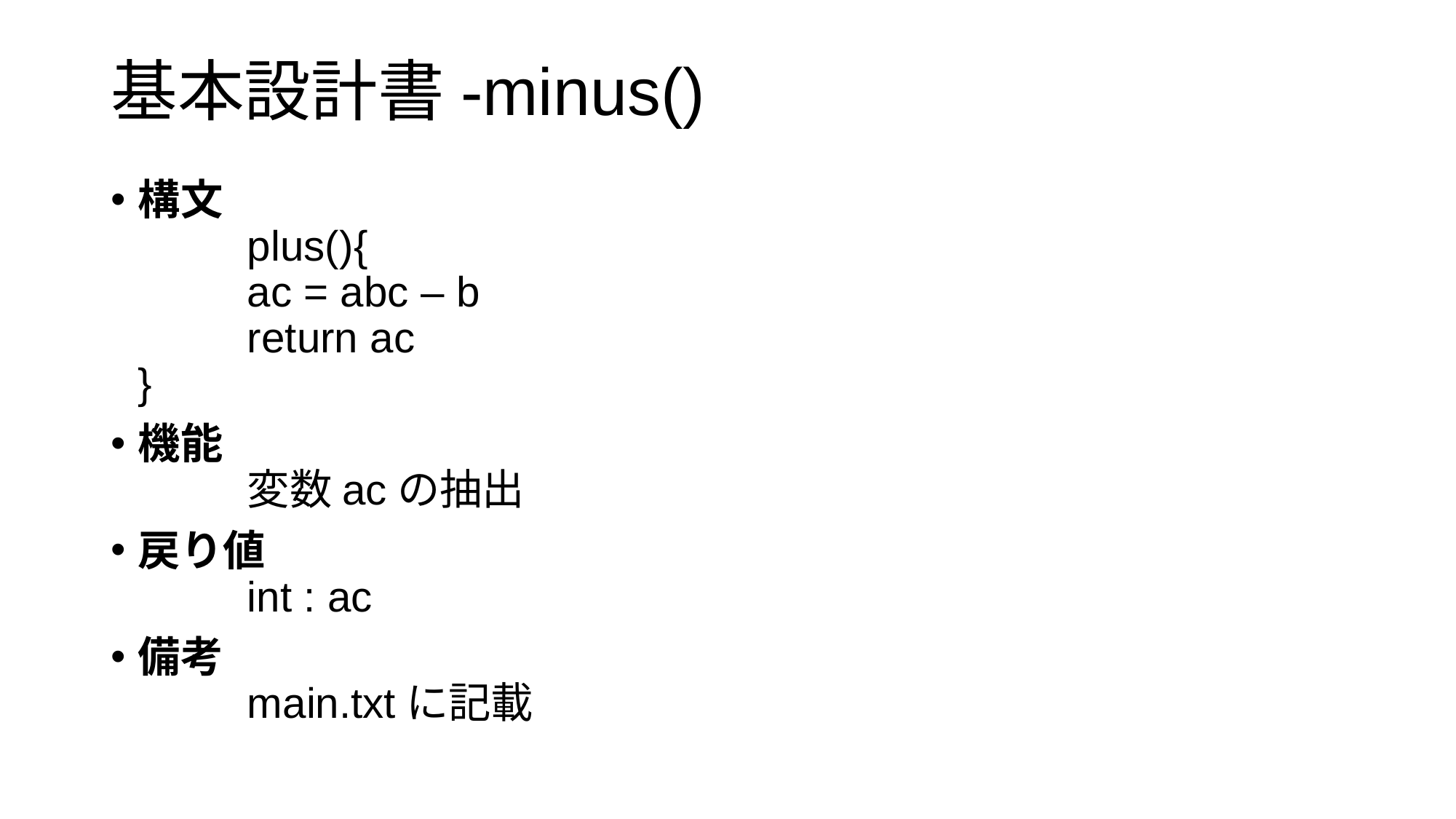

# 基本設計書-minus()
構文
	plus(){
	ac = abc – b
	return ac
}
機能
	変数acの抽出
戻り値
	int : ac
備考
	main.txtに記載